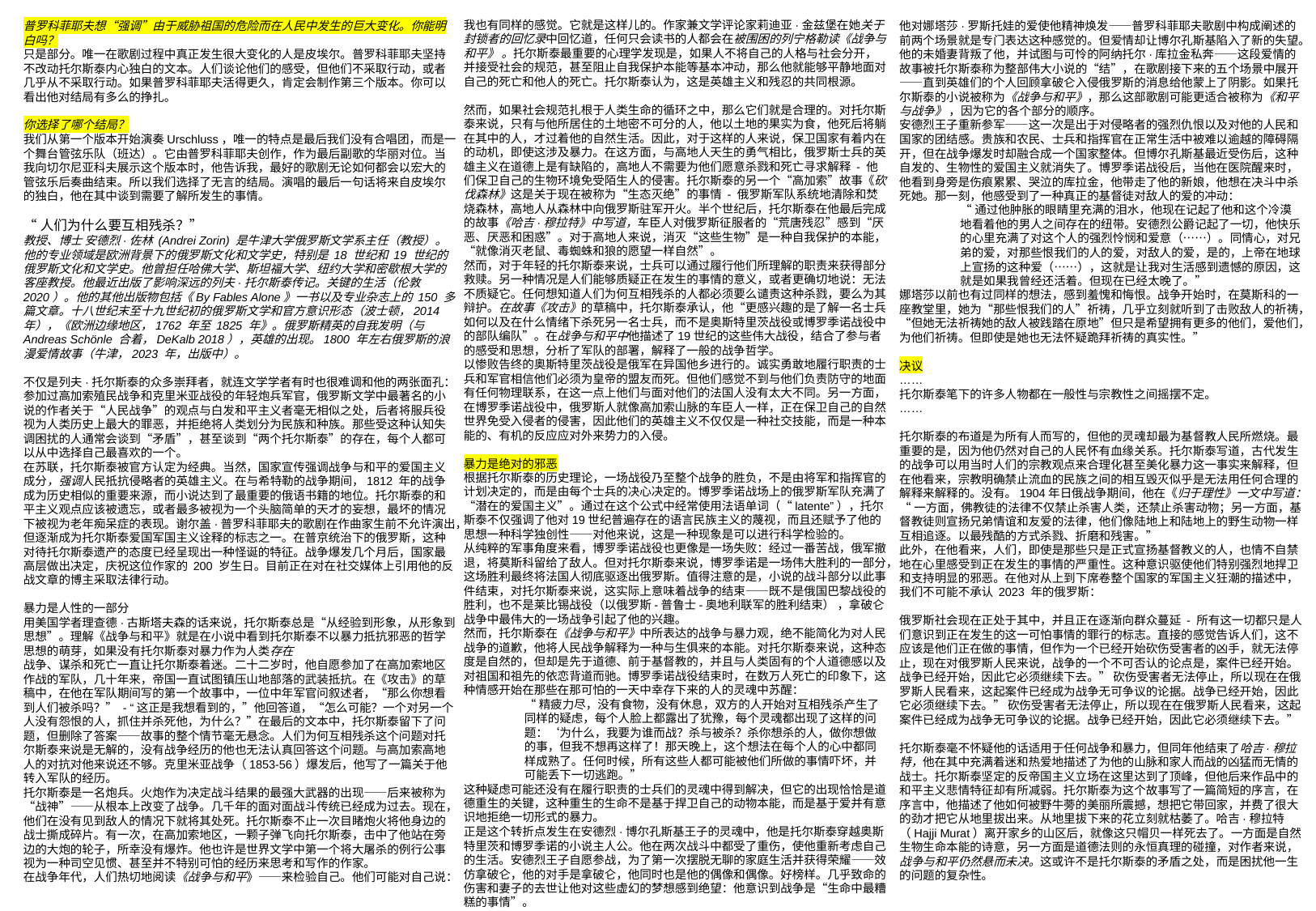

我也有同样的感觉。它就是这样儿的。作家兼文学评论家莉迪亚·金兹堡在她关于封锁者的回忆录中回忆道，任何只会读书的人都会在被围困的列宁格勒读《战争与和平》 。托尔斯泰最重要的心理学发现是，如果人不将自己的人格与社会分开，并接受社会的规范，甚至阻止自我保护本能等基本冲动，那么他就能够平静地面对自己的死亡和他人的死亡。托尔斯泰认为，这是英雄主义和残忍的共同根源。

然而，如果社会规范扎根于人类生命的循环之中，那么它们就是合理的。对托尔斯泰来说，只有与他所居住的土地密不可分的人，他以土地的果实为食，他死后将躺在其中的人，才过着他的自然生活。因此，对于这样的人来说，保卫国家有着内在的动机，即使这涉及暴力。在这方面，与高地人天生的勇气相比，俄罗斯士兵的英雄主义在道德上是有缺陷的，高地人不需要为他们愿意杀戮和死亡寻求解释 - 他们保卫自己的生物环境免受陌生人的侵害。托尔斯泰的另一个“高加索”故事《砍伐森林》这是关于现在被称为“生态灭绝”的事情 - 俄罗斯军队系统地清除和焚烧森林，高地人从森林中向俄罗斯驻军开火。半个世纪后，托尔斯泰在他最后完成的故事《哈吉·穆拉特》中写道，车臣人对俄罗斯征服者的“荒唐残忍”感到“厌恶、厌恶和困惑”。对于高地人来说，消灭“这些生物”是一种自我保护的本能，“就像消灭老鼠、毒蜘蛛和狼的愿望一样自然”。
然而，对于年轻的托尔斯泰来说，士兵可以通过履行他们所理解的职责来获得部分救赎。另一种情况是人们能够质疑正在发生的事情的意义，或者更确切地说：无法不质疑它。任何想知道人们为何互相残杀的人都必须要么谴责这种杀戮，要么为其辩护。在故事《攻击》的草稿中，托尔斯泰承认，他“更感兴趣的是了解一名士兵如何以及在什么情绪下杀死另一名士兵，而不是奥斯特里茨战役或博罗季诺战役中的部队编队”。在战争与和平中他描述了19世纪的这些伟大战役，结合了参与者的感受和思想，分析了军队的部署，解释了一般的战争哲学。
以惨败告终的奥斯特里茨战役是俄军在异国他乡进行的。诚实勇敢地履行职责的士兵和军官相信他们必须为皇帝的盟友而死。但他们感觉不到与他们负责防守的地面有任何物理联系，在这一点上他们与面对他们的法国人没有太大不同。另一方面，在博罗季诺战役中，俄罗斯人就像高加索山脉的车臣人一样，正在保卫自己的自然世界免受入侵者的侵害，因此他们的英雄主义不仅仅是一种社交技能，而是一种本能的、有机的反应应对外来势力的入侵。

暴力是绝对的邪恶
根据托尔斯泰的历史理论，一场战役乃至整个战争的胜负，不是由将军和指挥官的计划决定的，而是由每个士兵的决心决定的。博罗季诺战场上的俄罗斯军队充满了“潜在的爱国主义”。通过在这个公式中经常使用法语单词（“latente”），托尔斯泰不仅强调了他对19世纪普遍存在的语言民族主义的蔑视，而且还赋予了他的思想一种科学独创性——对他来说，这是一种现象是可以进行科学检验的。
从纯粹的军事角度来看，博罗季诺战役也更像是一场失败：经过一番苦战，俄军撤退，将莫斯科留给了敌人。但对托尔斯泰来说，博罗季诺是一场伟大胜利的一部分，这场胜利最终将法国人彻底驱逐出俄罗斯。值得注意的是，小说的战斗部分以此事件结束，对托尔斯泰来说，这实际上意味着战争的结束——既不是俄国巴黎战役的胜利，也不是莱比锡战役（以俄罗斯-普鲁士-奥地利联军的胜利结束） ，拿破仑战争中最伟大的一场战争引起了他的兴趣。
然而，托尔斯泰在《战争与和平》中所表达的战争与暴力观，绝不能简化为对人民战争的道歉，他将人民战争解释为一种与生俱来的本能。对托尔斯泰来说，这种态度是自然的，但却是先于道德、前于基督教的，并且与人类固有的个人道德感以及对祖国和祖先的依恋背道而驰。博罗季诺战役结束时，在数万人死亡的印象下，这种情感开始在那些在那可怕的一天中幸存下来的人的灵魂中苏醒：
“精疲力尽，没有食物，没有休息，双方的人开始对互相残杀产生了同样的疑虑，每个人脸上都露出了犹豫，每个灵魂都出现了这样的问题：‘为什么，我要为谁而战？杀与被杀？杀你想杀的人，做你想做的事，但我不想再这样了！那天晚上，这个想法在每个人的心中都同样成熟了。任何时候，所有这些人都可能被他们所做的事情吓坏，并可能丢下一切逃跑。”
这种疑虑可能还没有在履行职责的士兵们的灵魂中得到解决，但它的出现恰恰是道德重生的关键，这种重生的生命不是基于捍卫自己的动物本能，而是基于爱并有意识地拒绝一切形式的暴力。
正是这个转折点发生在安德烈·博尔孔斯基王子的灵魂中，他是托尔斯泰穿越奥斯特里茨和博罗季诺的小说主人公。他在两次战斗中都受了重伤，使他重新考虑自己的生活。安德烈王子自愿参战，为了第一次摆脱无聊的家庭生活并获得荣耀——效仿拿破仑，他的对手是拿破仑，他同时也是他的偶像和偶像。好榜样。几乎致命的伤害和妻子的去世让他对这些虚幻的梦想感到绝望：他意识到战争是“生命中最糟糕的事情”。

普罗科菲耶夫想“强调”由于威胁祖国的危险而在人民中发生的巨大变化。你能明白吗？
只是部分。唯一在歌剧过程中真正发生很大变化的人是皮埃尔。普罗科菲耶夫坚持不改动托尔斯泰内心独白的文本。人们谈论他们的感受，但他们不采取行动，或者几乎从不采取行动。如果普罗科菲耶夫活得更久，肯定会制作第三个版本。你可以看出他对结局有多么的挣扎。

你选择了哪个结局？
我们从第一个版本开始演奏Urschluss，唯一的特点是最后我们没有合唱团，而是一个舞台管弦乐队（班达）。它由普罗科菲耶夫创作，作为最后副歌的华丽对位。当我向切尔尼亚科夫展示这个版本时，他告诉我，最好的歌剧无论如何都会以宏大的管弦乐后奏曲结束。所以我们选择了无言的结局。演唱的最后一句话将来自皮埃尔的独白，他在其中谈到需要了解所发生的事情。

“人们为什么要互相残杀？”
教授、博士 安德烈·佐林 (Andrei Zorin) 是牛津大学俄罗斯文学系主任（教授）。他的专业领域是欧洲背景下的俄罗斯文化和文学史，特别是 18 世纪和 19 世纪的俄罗斯文化和文学史。他曾担任哈佛大学、斯坦福大学、纽约大学和密歇根大学的客座教授。他最近出版了影响深远的列夫·托尔斯泰传记。关键的生活（伦敦 2020）。他的其他出版物包括《By Fables Alone》一书以及专业杂志上的 150 多篇文章。十八世纪末至十九世纪初的俄罗斯文学和官方意识形态（波士顿，2014 年），《欧洲边缘地区，1762 年至 1825 年》。俄罗斯精英的自我发明（与 Andreas Schönle 合着，DeKalb 2018），英雄的出现。1800 年左右俄罗斯的浪漫爱情故事（牛津，2023 年，出版中）。

不仅是列夫·托尔斯泰的众多崇拜者，就连文学学者有时也很难调和他的两张面孔：参加过高加索殖民战争和克里米亚战役的年轻炮兵军官，俄罗斯文学中最著名的小说的作者关于“人民战争”的观点与白发和平主义者毫无相似之处，后者将服兵役视为人类历史上最大的罪恶，并拒绝将人类划分为民族和种族。那些受这种认知失调困扰的人通常会谈到“矛盾”，甚至谈到“两个托尔斯泰”的存在，每个人都可以从中选择自己最喜欢的一个。
在苏联，托尔斯泰被官方认定为经典。当然，国家宣传强调战争与和平的爱国主义成分，强调人民抵抗侵略者的英雄主义。在与希特勒的战争期间，1812 年的战争成为历史相似的重要来源，而小说达到了最重要的俄语书籍的地位。托尔斯泰的和平主义观点应该被遗忘，或者最多被视为一个头脑简单的天才的妄想，最坏的情况下被视为老年痴呆症的表现。谢尔盖·普罗科菲耶夫的歌剧在作曲家生前不允许演出，但逐渐成为托尔斯泰爱国军国主义诠释的标志之一。在普京统治下的俄罗斯，这种对待托尔斯泰遗产的态度已经呈现出一种怪诞的特征。战争爆发几个月后，国家最高层做出决定，庆祝这位作家的 200 岁生日。目前正在对在社交媒体上引用他的反战文章的博主采取法律行动。

暴力是人性的一部分
用美国学者理查德·古斯塔夫森的话来说，托尔斯泰总是“从经验到形象，从形象到思想”。理解《战争与和平》就是在小说中看到托尔斯泰不以暴力抵抗邪恶的哲学思想的萌芽，如果没有托尔斯泰对暴力作为人类存在
战争、谋杀和死亡一直让托尔斯泰着迷。二十二岁时，他自愿参加了在高加索地区作战的军队，几十年来，帝国一直试图镇压山地部落的武装抵抗。在《攻击》的草稿中，在他在军队期间写的第一个故事中，一位中年军官问叙述者，“那么你想看到人们被杀吗？” - “这正是我想看到的，”他回答道，“怎么可能？一个对另一个人没有怨恨的人，抓住并杀死他，为什么？”在最后的文本中，托尔斯泰留下了问题，但删除了答案——故事的整个情节毫无悬念。人们为何互相残杀这个问题对托尔斯泰来说是无解的，没有战争经历的他也无法认真回答这个问题。与高加索高地人的对抗对他来说还不够。克里米亚战争（1853-56）爆发后，他写了一篇关于他转入军队的经历。
托尔斯泰是一名炮兵。火炮作为决定战斗结果的最强大武器的出现——后来被称为“战神”——从根本上改变了战争。几千年的面对面战斗传统已经成为过去。现在，他们在没有见到敌人的情况下就将其处死。托尔斯泰不止一次目睹炮火将他身边的战士撕成碎片。有一次，在高加索地区，一颗子弹飞向托尔斯泰，击中了他站在旁边的大炮的轮子，所幸没有爆炸。他也许是世界文学中第一个将大屠杀的例行公事视为一种司空见惯、甚至并不特别可怕的经历来思考和写作的作家。
在战争年代，人们热切地阅读《战争与和平》——来检验自己。他们可能对自己说：
他对娜塔莎·罗斯托娃的爱使他精神焕发——普罗科菲耶夫歌剧中构成阐述的前两个场景就是专门表达这种感觉的。但爱情却让博尔孔斯基陷入了新的失望。他的未婚妻背叛了他，并试图与可怜的阿纳托尔·库拉金私奔——这段爱情的故事被托尔斯泰称为整部伟大小说的“结”，在歌剧接下来的五个场景中展开——直到英雄们的个人回顾拿破仑入侵俄罗斯的消息给他蒙上了阴影。如果托尔斯泰的小说被称为《战争与和平》，那么这部歌剧可能更适合被称为《和平与战争》 ，因为它的各个部分的顺序。
安德烈王子重新参军——这一次是出于对侵略者的强烈仇恨以及对他的人民和国家的团结感。贵族和农民、士兵和指挥官在正常生活中被难以逾越的障碍隔开，但在战争爆发时却融合成一个国家整体。但博尔孔斯基最近受伤后，这种自发的、生物性的爱国主义就消失了。博罗季诺战役后，当他在医院醒来时，他看到身旁是伤痕累累、哭泣的库拉金，他带走了他的新娘，他想在决斗中杀死她。那一刻，他感受到了一种真正的基督徒对敌人的爱的冲动：
“通过他肿胀的眼睛里充满的泪水，他现在记起了他和这个冷漠地看着他的男人之间存在的纽带。安德烈公爵记起了一切，他快乐的心里充满了对这个人的强烈怜悯和爱意（……）。同情心，对兄弟的爱，对那些恨我们的人的爱，对敌人的爱，是的，上帝在地球上宣扬的这种爱（……），这就是让我对生活感到遗憾的原因，这就是如果我曾经还活着。但现在已经太晚了。”
娜塔莎以前也有过同样的想法，感到羞愧和悔恨。战争开始时，在莫斯科的一座教堂里，她为“那些恨我们的人”祈祷，几乎立刻就听到了击败敌人的祈祷，“但她无法祈祷她的敌人被践踏在原地”但只是希望拥有更多的他们，爱他们，为他们祈祷。但即使是她也无法怀疑跪拜祈祷的真实性。”

决议
……
托尔斯泰笔下的许多人物都在一般性与宗教性之间摇摆不定。
……

托尔斯泰的布道是为所有人而写的，但他的灵魂却最为基督教人民所燃烧。最重要的是，因为他仍然对自己的人民怀有血缘关系。托尔斯泰写道，古代发生的战争可以用当时人们的宗教观点来合理化甚至美化暴力这一事实来解释，但在他看来，宗教明确禁止流血的民族之间的相互毁灭似乎是无法用任何合理的解释来解释的。没有。1904年日俄战争期间，他在《归于理性》一文中写道：
“一方面，佛教徒的法律不仅禁止杀害人类，还禁止杀害动物；另一方面，基督教徒则宣扬兄弟情谊和友爱的法律，他们像陆地上和陆地上的野生动物一样互相追逐。以最残酷的方式杀戮、折磨和残害。”
此外，在他看来，人们，即使是那些只是正式宣扬基督教义的人，也情不自禁地在心里感受到正在发生的事情的严重性。这种意识驱使他们特别强烈地捍卫和支持明显的邪恶。在他对从上到下席卷整个国家的军国主义狂潮的描述中，我们不可能不承认 2023 年的俄罗斯：

俄罗斯社会现在正处于其中，并且正在逐渐向群众蔓延 - 所有这一切都只是人们意识到正在发生的这一可怕事情的罪行的标志。直接的感觉告诉人们，这不应该是他们正在做的事情，但作为一个已经开始砍伤受害者的凶手，就无法停止，现在对俄罗斯人民来说，战争的一个不可否认的论点是，案件已经开始。战争已经开始，因此它必须继续下去。” 砍伤受害者无法停止，所以现在在俄罗斯人民看来，这起案件已经成为战争无可争议的论据。战争已经开始，因此它必须继续下去。” 砍伤受害者无法停止，所以现在在俄罗斯人民看来，这起案件已经成为战争无可争议的论据。战争已经开始，因此它必须继续下去。”

托尔斯泰毫不怀疑他的话适用于任何战争和暴力，但同年他结束了哈吉·穆拉特，他在其中充满着迷和热爱地描述了为他的山脉和家人而战的凶猛而无情的战士。托尔斯泰坚定的反帝国主义立场在这里达到了顶峰，但他后来作品中的和平主义悲情特征却有所减弱。托尔斯泰为这个故事写了一篇简短的序言，在序言中，他描述了他如何被野牛蒡的美丽所震撼，想把它带回家，并费了很大的劲才把它从地里拔出来。从地里拔下来的花立刻就枯萎了。哈吉·穆拉特（Hajji Murat）离开家乡的山区后，就像这只帽贝一样死去了。一方面是自然生物生命本能的诗意，另一方面是道德法则的永恒真理的碰撞，对作者来说，战争与和平仍然悬而未决。这或许不是托尔斯泰的矛盾之处，而是困扰他一生的问题的复杂性。